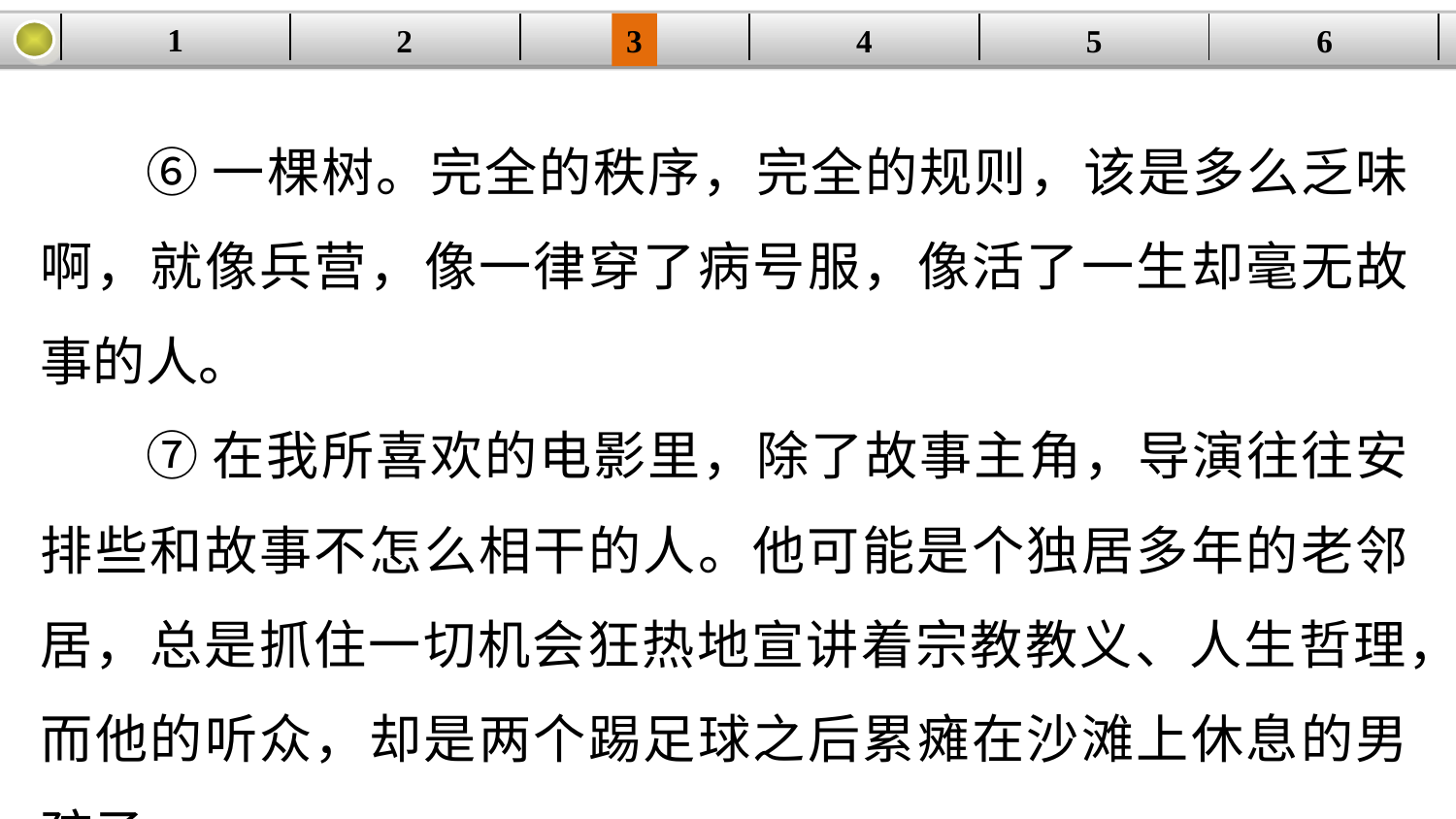

1
2
3
4
|  |  |  |  |  |  |
| --- | --- | --- | --- | --- | --- |
5
6

⑥一棵树。完全的秩序，完全的规则，该是多么乏味啊，就像兵营，像一律穿了病号服，像活了一生却毫无故事的人。
⑦在我所喜欢的电影里，除了故事主角，导演往往安排些和故事不怎么相干的人。他可能是个独居多年的老邻居，总是抓住一切机会狂热地宣讲着宗教教义、人生哲理，而他的听众，却是两个踢足球之后累瘫在沙滩上休息的男孩子；